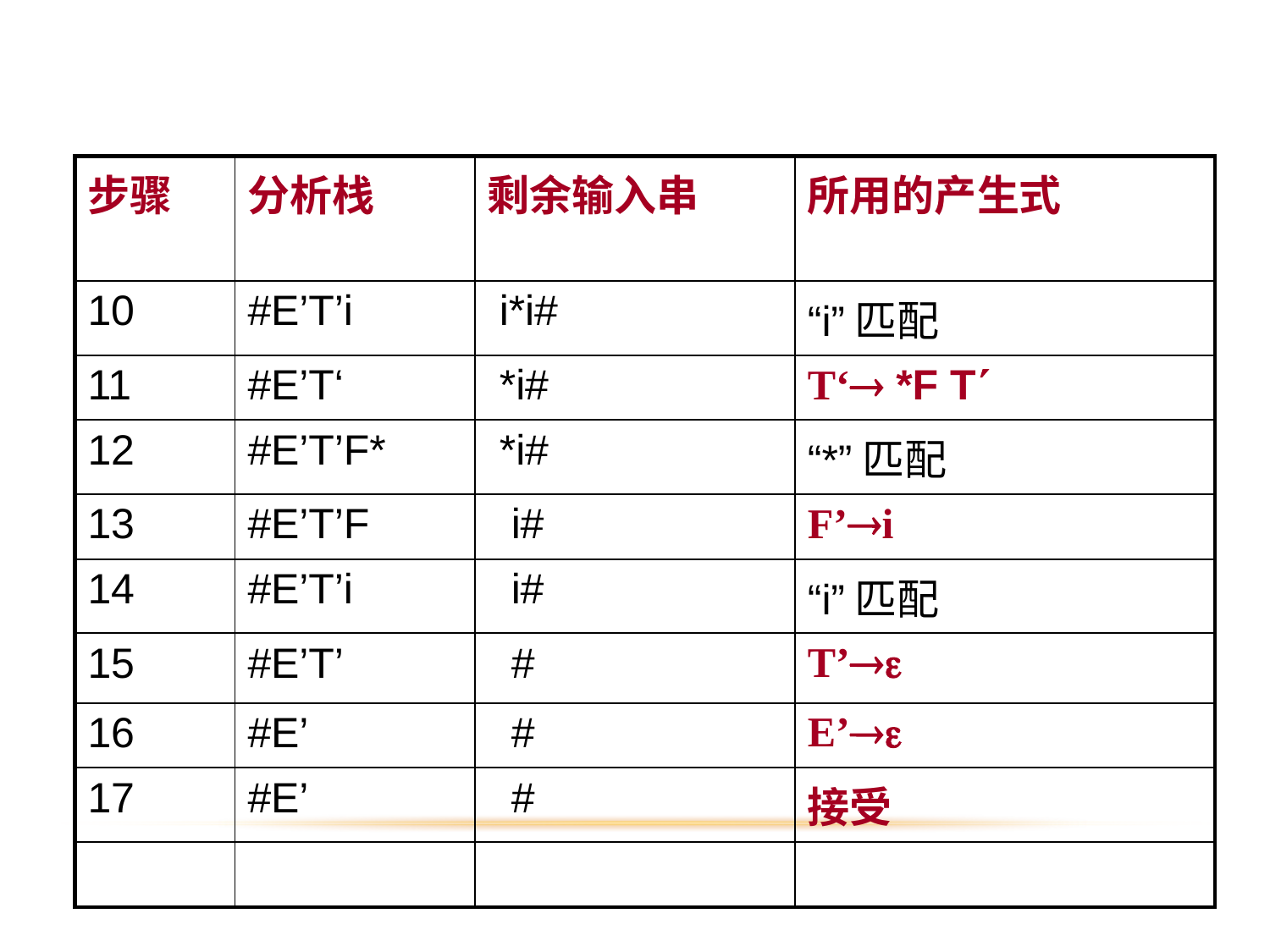

| 步骤 | 分析栈 | 剩余输入串 | 所用的产生式 |
| --- | --- | --- | --- |
| 10 | #E’T’i | i\*i# | “i”匹配 |
| 11 | #E’T‘ | \*i# | T‘→ \*F T′ |
| 12 | #E’T’F\* | \*i# | “\*”匹配 |
| 13 | #E’T’F | i# | F’→i |
| 14 | #E’T’i | i# | “i”匹配 |
| 15 | #E’T’ | # | T’→ε |
| 16 | #E’ | # | E’→ε |
| 17 | #E’ | # | 接受 |
|  |  |  |  |